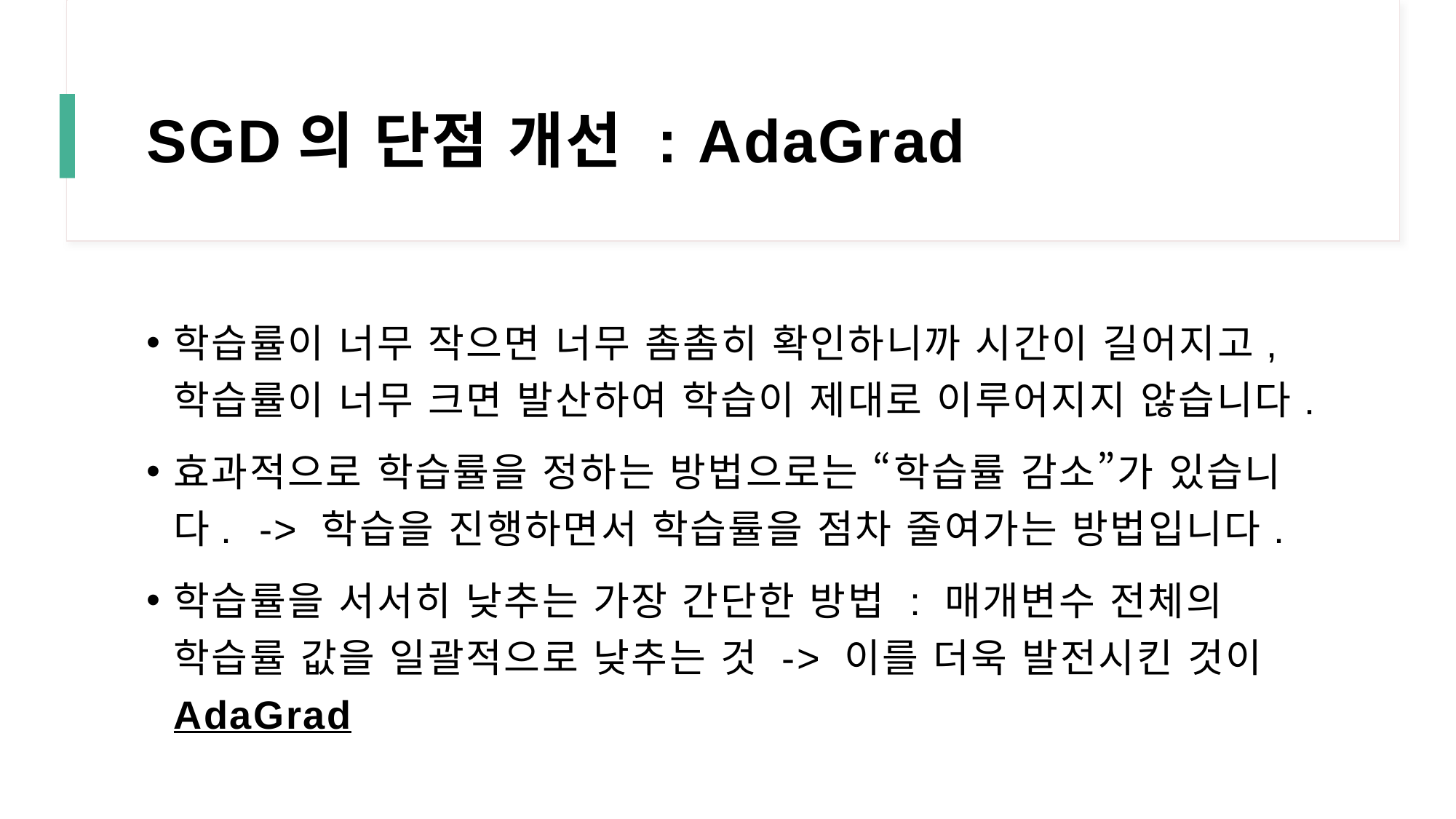

# SGD의 단점 개선 : AdaGrad
학습률이 너무 작으면 너무 촘촘히 확인하니까 시간이 길어지고, 학습률이 너무 크면 발산하여 학습이 제대로 이루어지지 않습니다.
효과적으로 학습률을 정하는 방법으로는 “학습률 감소”가 있습니다.  -> 학습을 진행하면서 학습률을 점차 줄여가는 방법입니다.
학습률을 서서히 낮추는 가장 간단한 방법 : 매개변수 전체의 학습률 값을 일괄적으로 낮추는 것 -> 이를 더욱 발전시킨 것이 AdaGrad